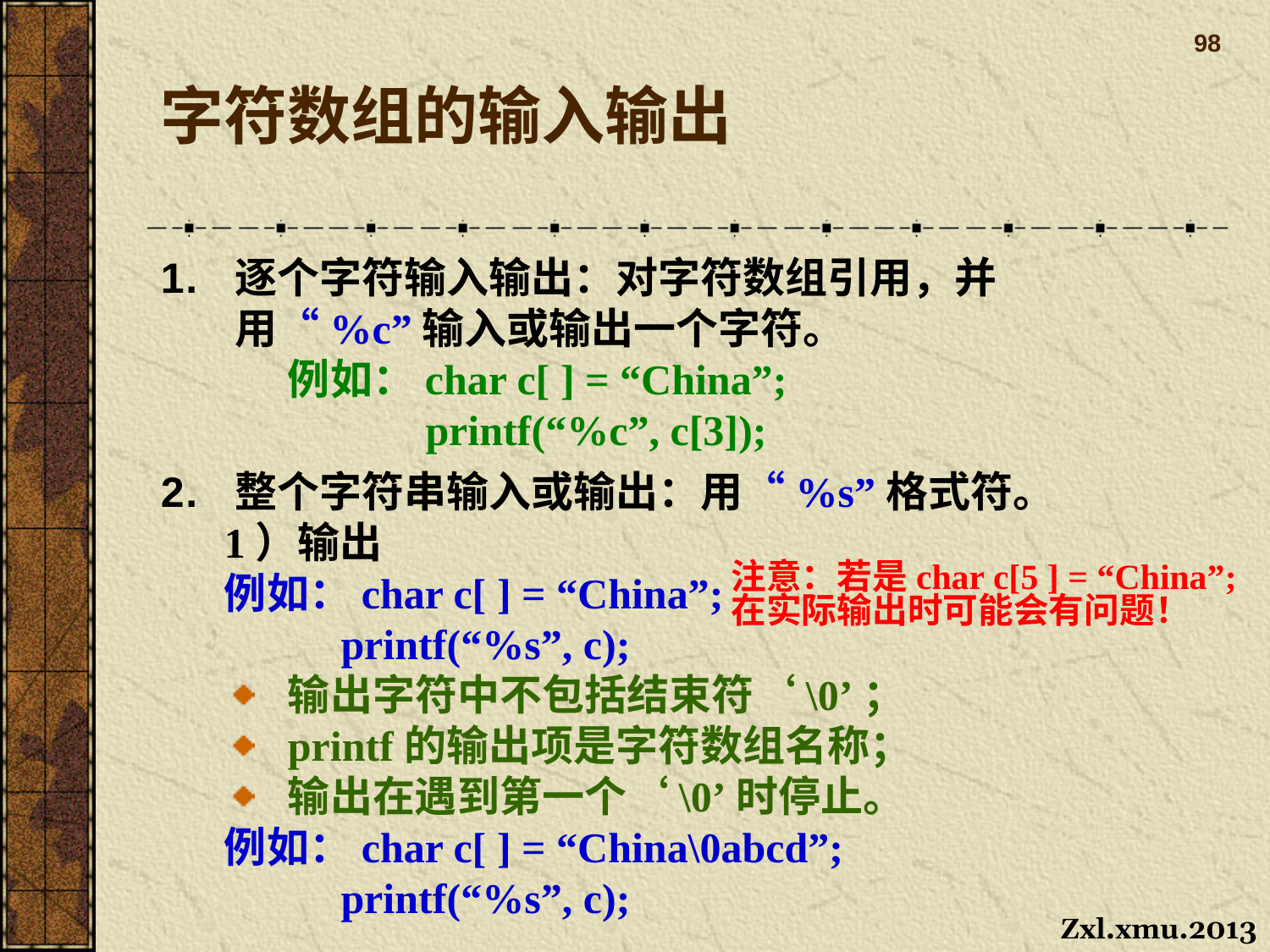

# 字符数组的输入输出
                    98

逐个字符输入输出：对字符数组引用，并用“%c”输入或输出一个字符。
	例如：char c[ ] = “China”;
	             printf(“%c”, c[3]);
整个字符串输入或输出：用“%s”格式符。
1）输出
例如：char c[ ] = “China”;
	     printf(“%s”, c);
输出字符中不包括结束符‘\0’；
printf的输出项是字符数组名称；
输出在遇到第一个‘\0’时停止。
例如：char c[ ] = “China\0abcd”;
	     printf(“%s”, c);
注意：若是char c[5 ] = “China”;
在实际输出时可能会有问题！